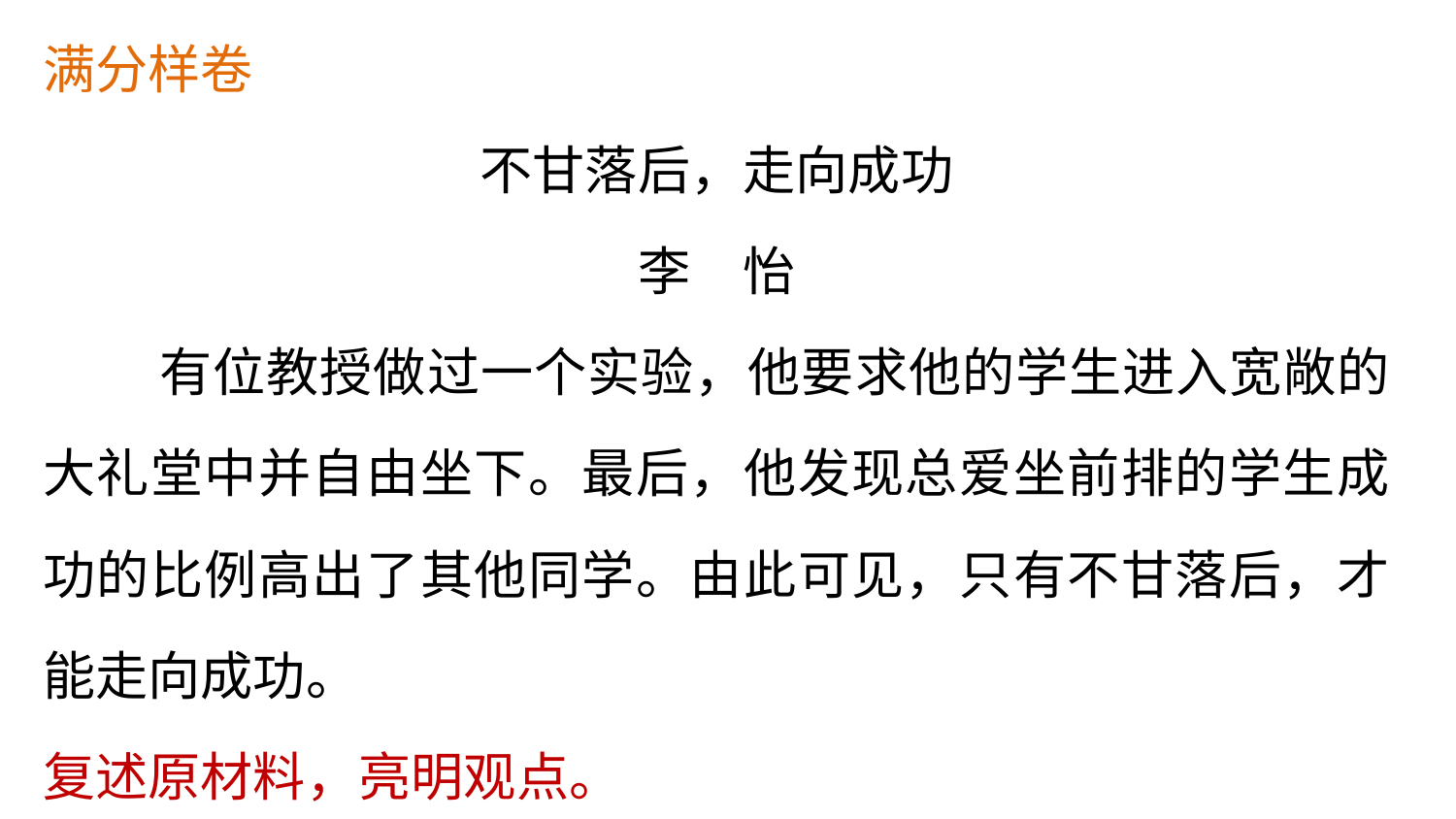

满分样卷
不甘落后，走向成功
李　怡
        有位教授做过一个实验，他要求他的学生进入宽敞的大礼堂中并自由坐下。最后，他发现总爱坐前排的学生成功的比例高出了其他同学。由此可见，只有不甘落后，才能走向成功。
复述原材料，亮明观点。